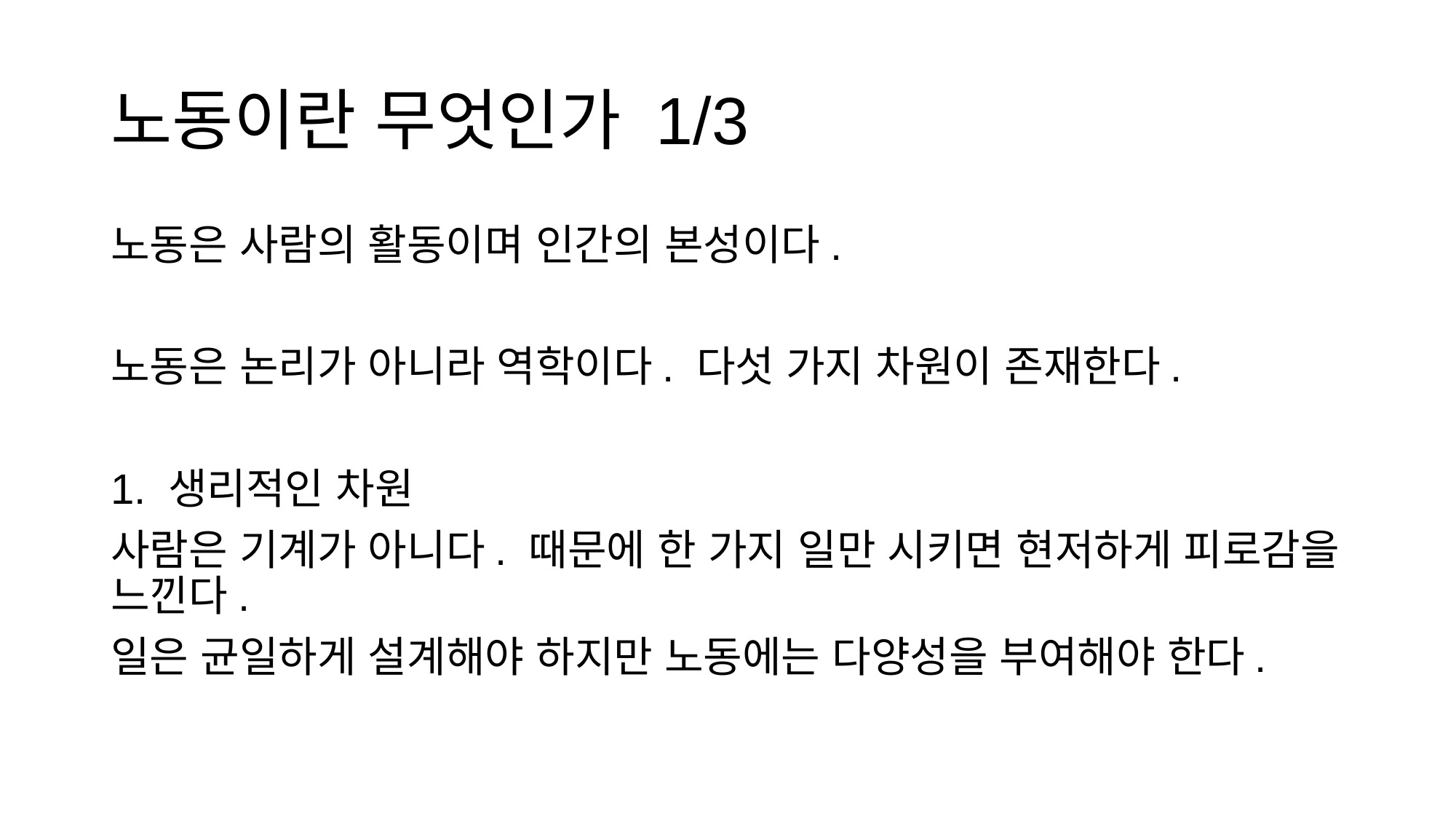

# 노동이란 무엇인가 1/3
노동은 사람의 활동이며 인간의 본성이다.

노동은 논리가 아니라 역학이다. 다섯 가지 차원이 존재한다.

1. 생리적인 차원
사람은 기계가 아니다. 때문에 한 가지 일만 시키면 현저하게 피로감을 느낀다.
일은 균일하게 설계해야 하지만 노동에는 다양성을 부여해야 한다.